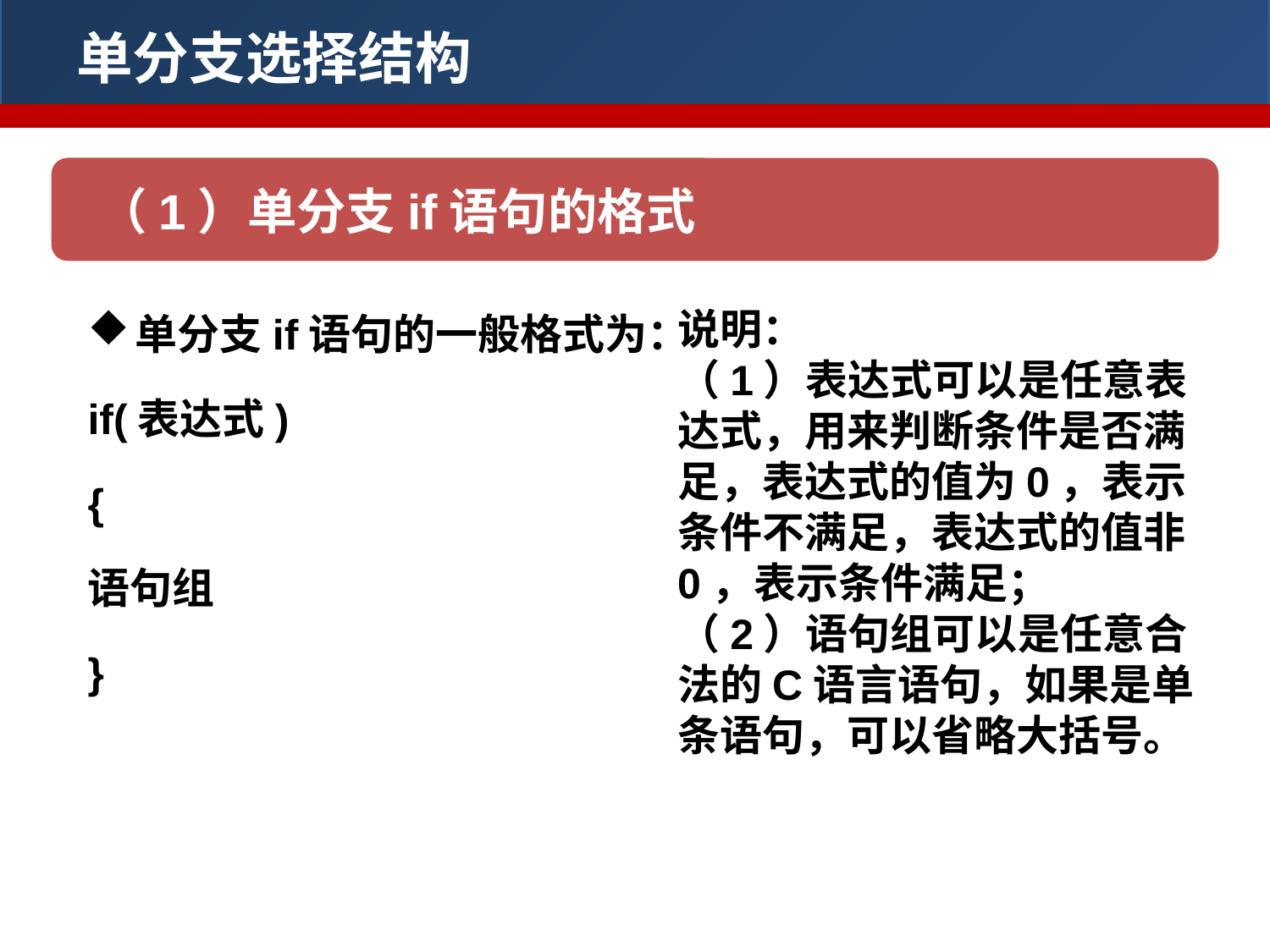

单分支选择结构
（1）单分支if语句的格式
单分支if语句的一般格式为：
if(表达式)
{
语句组
}

说明：
（1）表达式可以是任意表达式，用来判断条件是否满足，表达式的值为0，表示条件不满足，表达式的值非0，表示条件满足；
（2）语句组可以是任意合法的C语言语句，如果是单条语句，可以省略大括号。